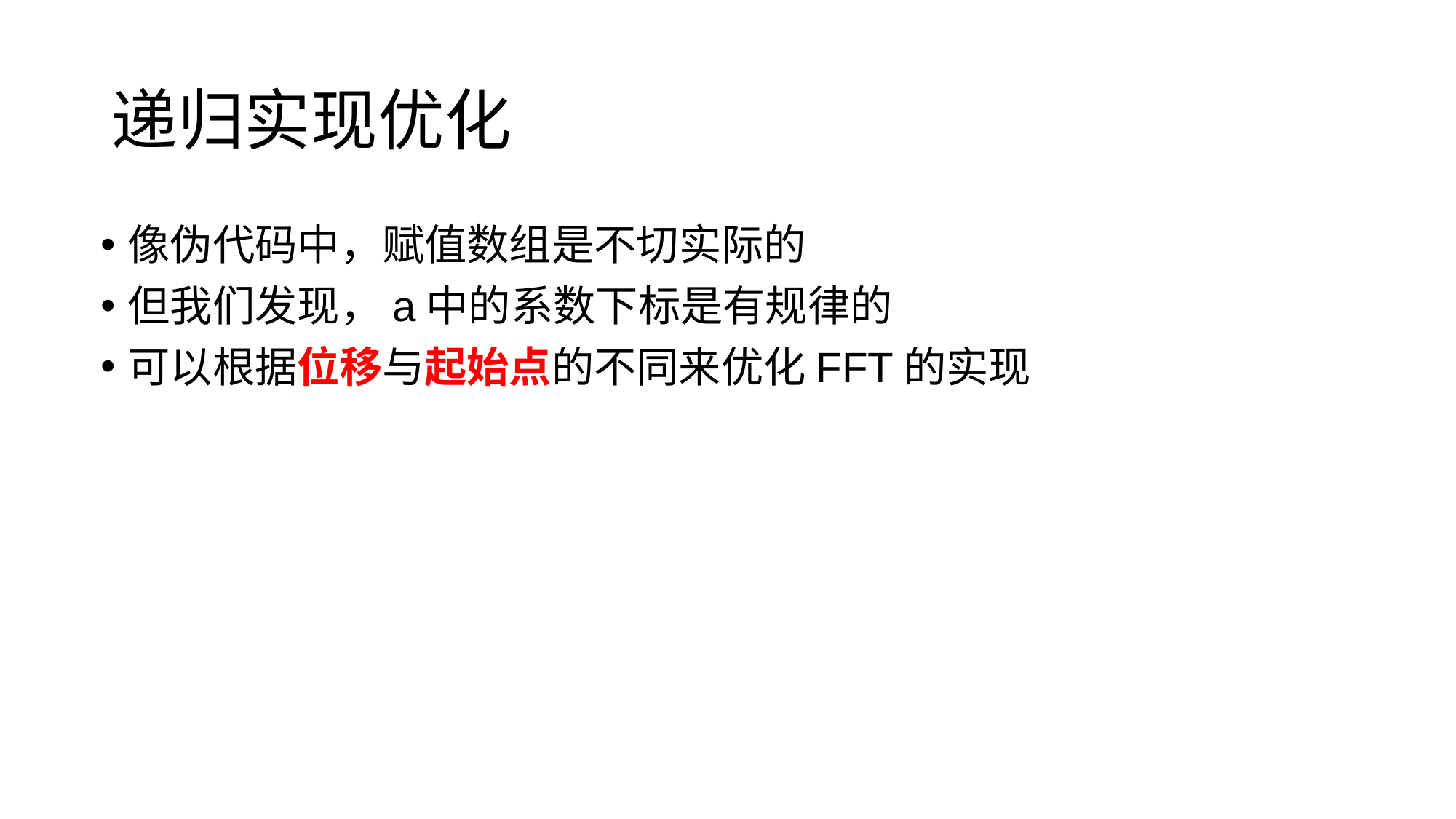

# 递归实现优化

像伪代码中，赋值数组是不切实际的
但我们发现，a中的系数下标是有规律的
可以根据位移与起始点的不同来优化FFT的实现